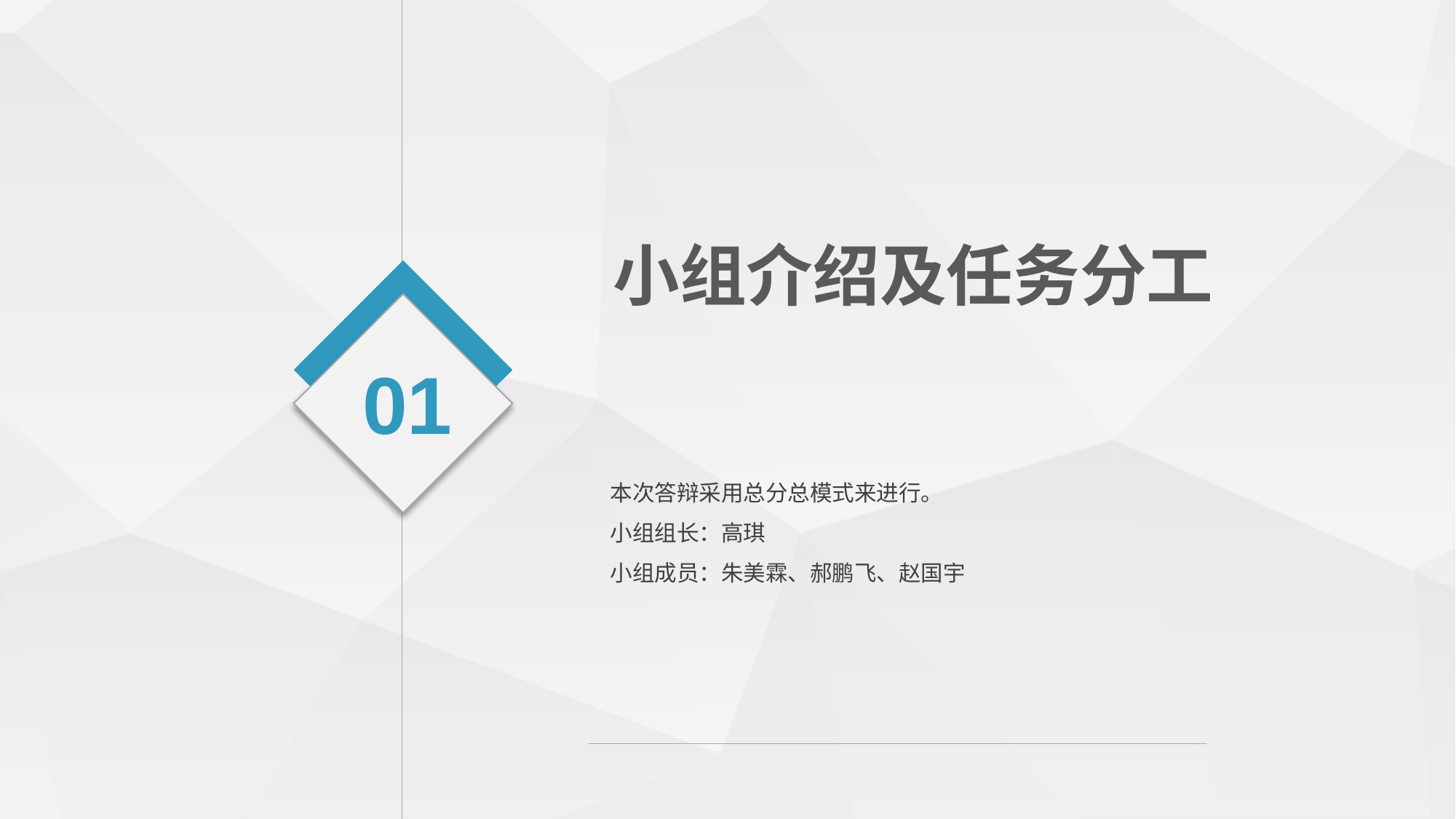

小组介绍及任务分工

01
本次答辩采用总分总模式来进行。
小组组长：高琪
小组成员：朱美霖、郝鹏飞、赵国宇